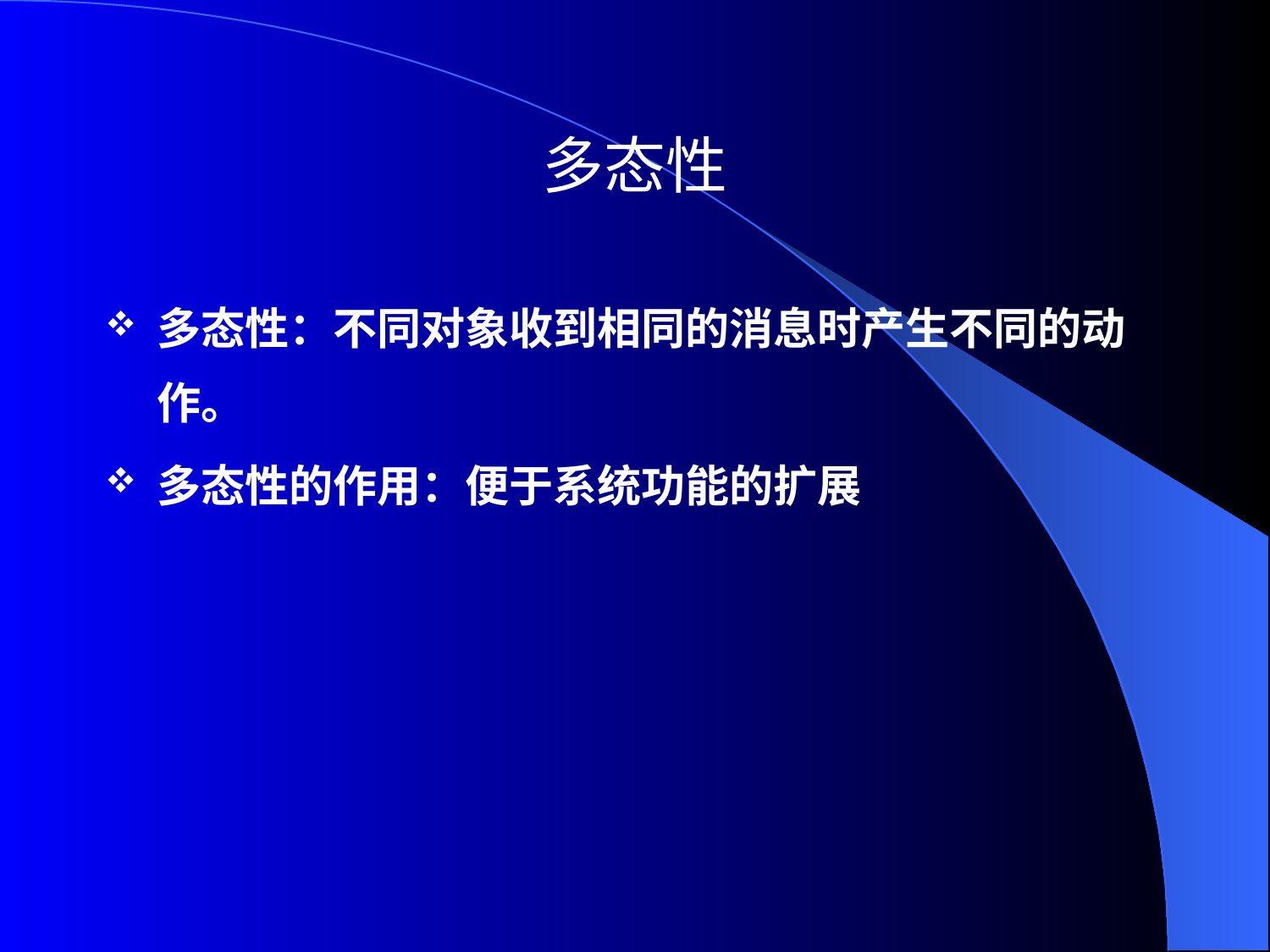

# 多态性
多态性：不同对象收到相同的消息时产生不同的动作。
多态性的作用：便于系统功能的扩展